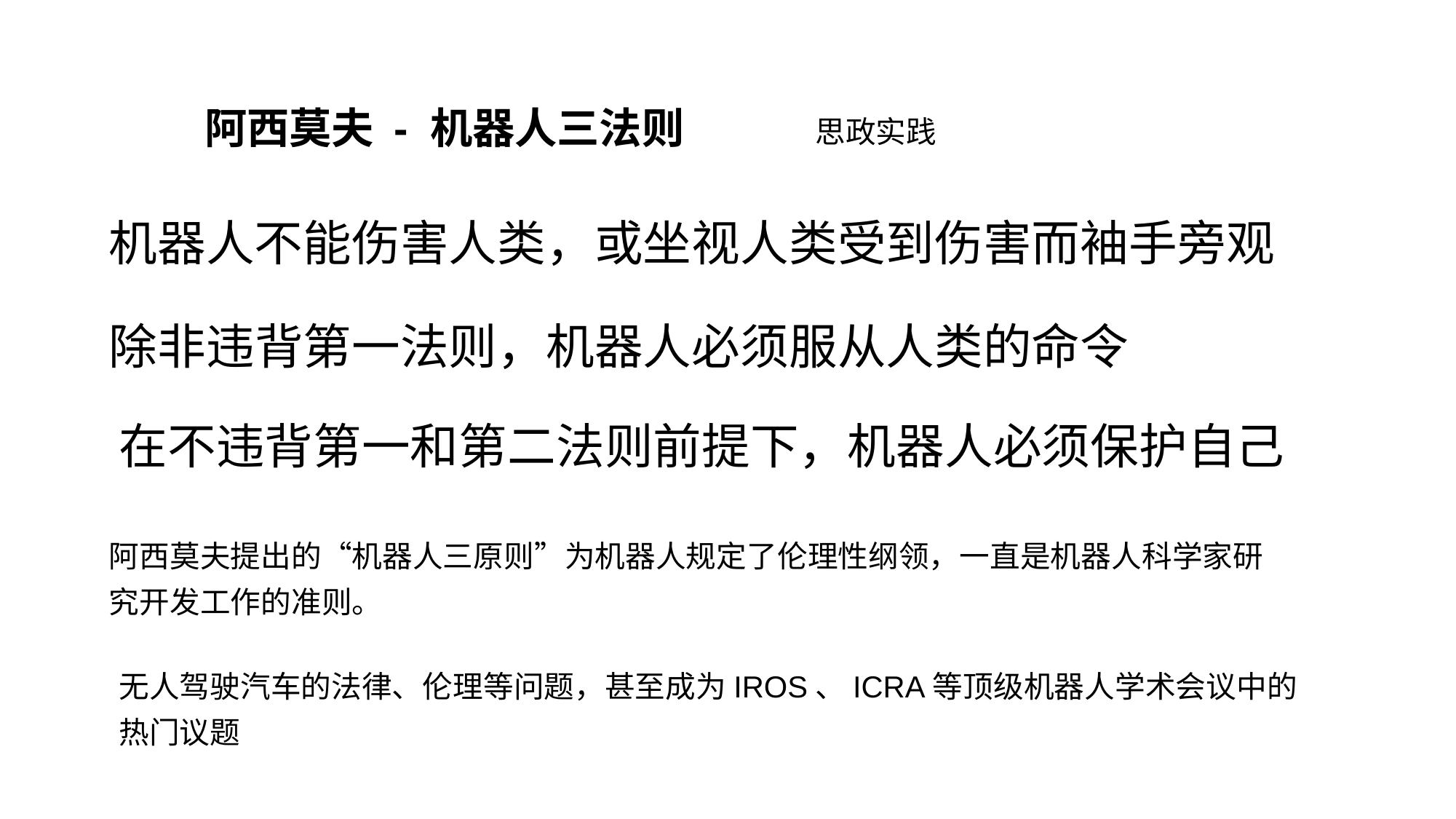

阿西莫夫 - 机器人三法则

思政实践
机器人不能伤害人类，或坐视人类受到伤害而袖手旁观
除非违背第一法则，机器人必须服从人类的命令
在不违背第一和第二法则前提下，机器人必须保护自己
阿西莫夫提出的“机器人三原则”为机器人规定了伦理性纲领，一直是机器人科学家研究开发工作的准则。
无人驾驶汽车的法律、伦理等问题，甚至成为IROS、ICRA等顶级机器人学术会议中的热门议题